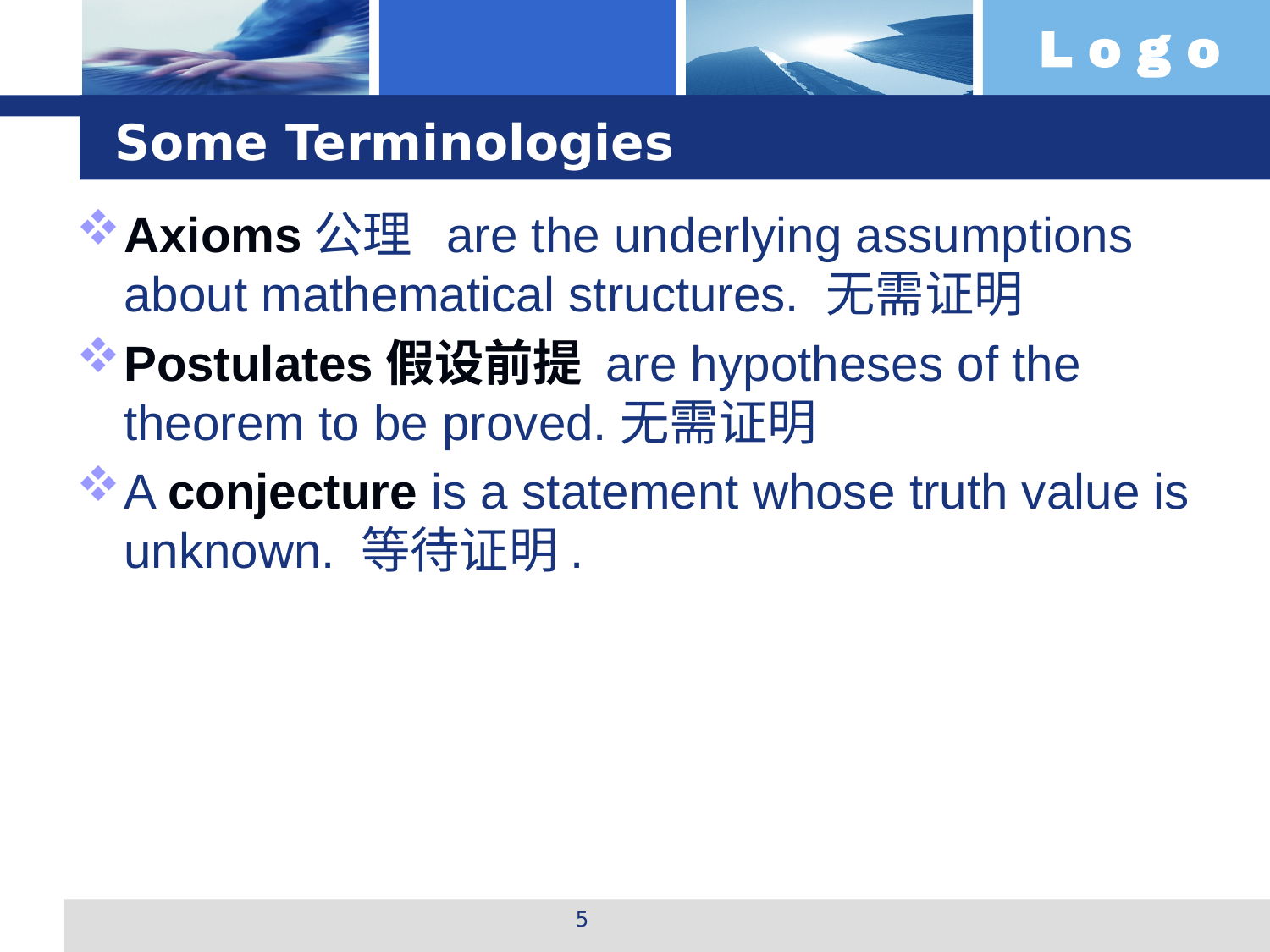

# Some Terminologies
Axioms公理  are the underlying assumptions about mathematical structures. 无需证明
Postulates假设前提 are hypotheses of the theorem to be proved.无需证明
A conjecture is a statement whose truth value is unknown. 等待证明.

5